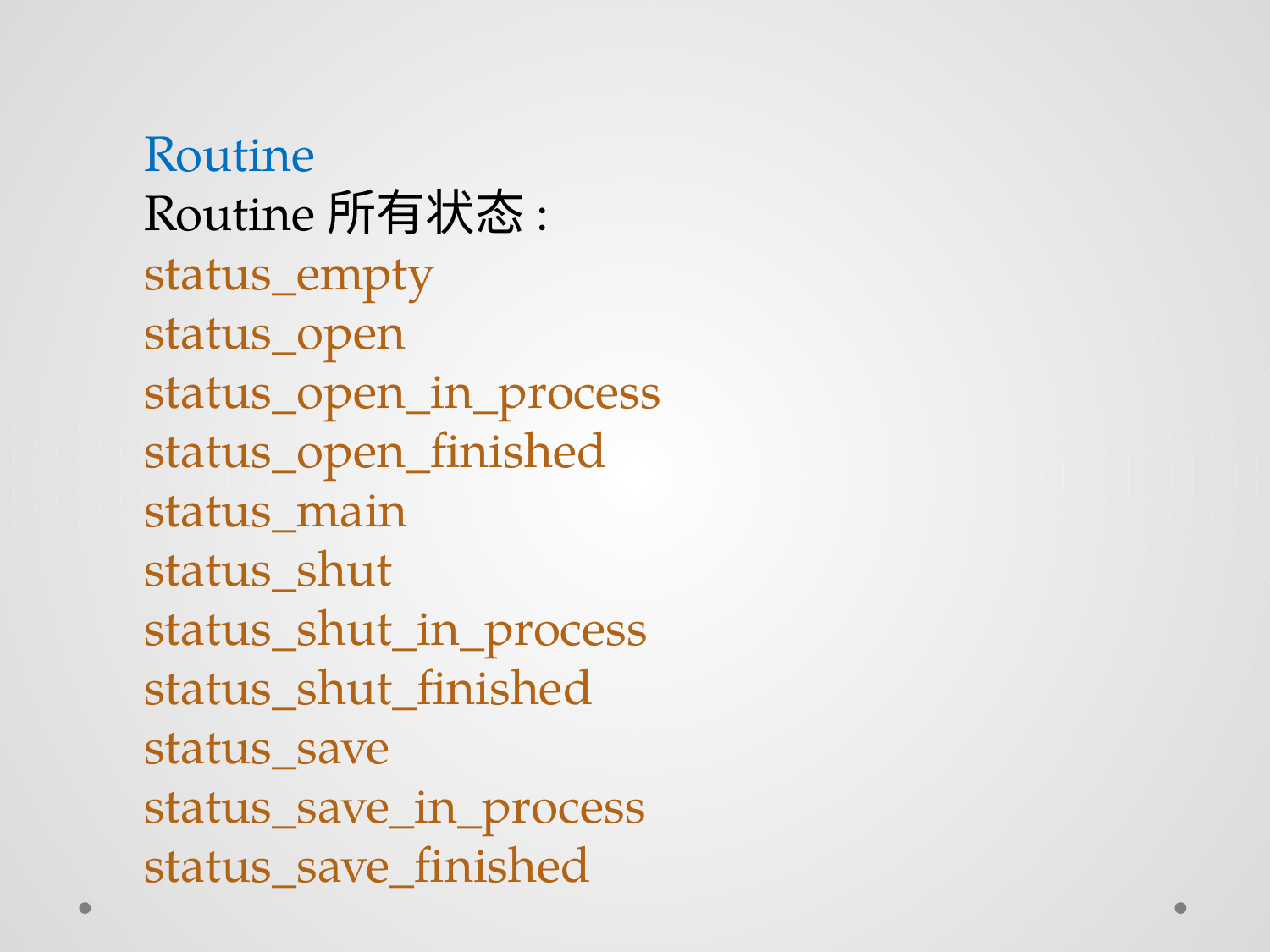

Routine
Routine所有状态:
status_empty
status_open
status_open_in_process
status_open_finished
status_main
status_shut
status_shut_in_process
status_shut_finished
status_save
status_save_in_process
status_save_finished